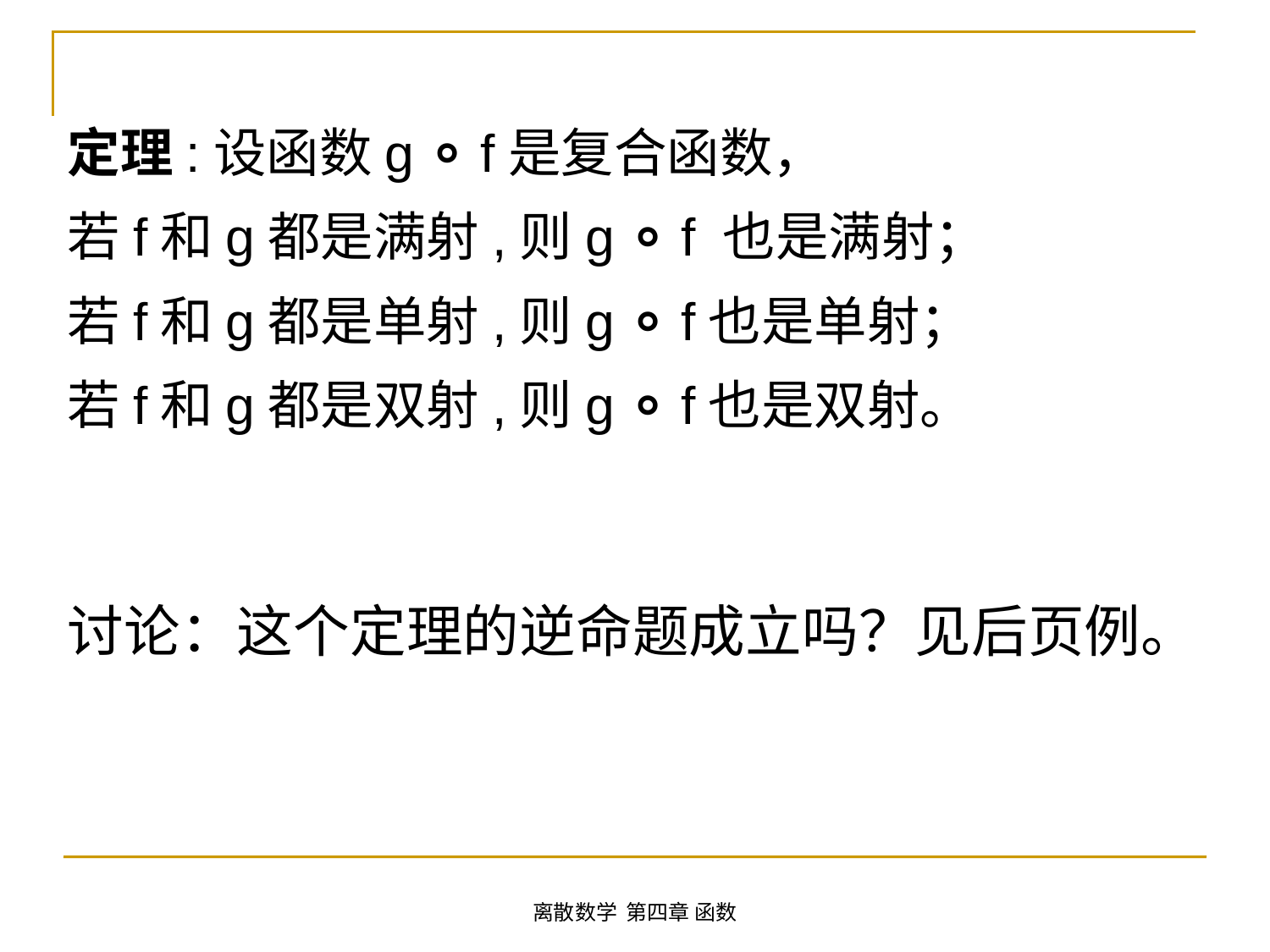

定理:设函数g ∘ f是复合函数，
若f和g都是满射,则g ∘ f 也是满射；
若f和g都是单射,则g ∘ f也是单射；
若f和g都是双射,则g ∘ f也是双射。

讨论：这个定理的逆命题成立吗？见后页例。

18
离散数学  第四章 函数